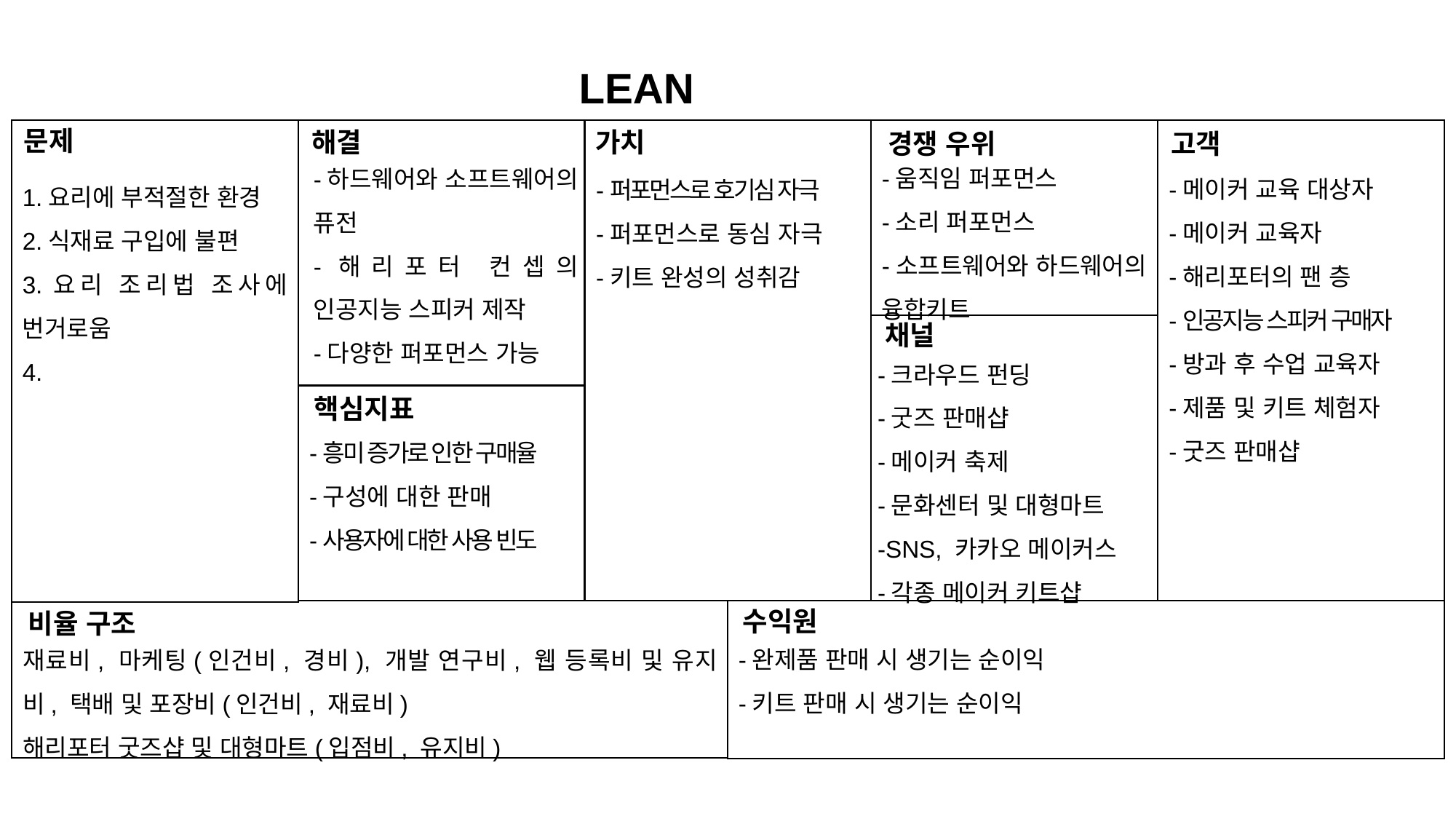

LEAN CANVAS
문제
해결
가치

경쟁 우위
고객
채널

핵심지표
수익원

비율 구조
-하드웨어와 소프트웨어의 퓨전
-해리포터 컨셉의 인공지능 스피커 제작
-다양한 퍼포먼스 가능

-메이커 교육 대상자
-메이커 교육자
-해리포터의 팬 층
-인공지능 스피커 구매자
-방과 후 수업 교육자
-제품 및 키트 체험자
-굿즈 판매샵
-퍼포먼스로 호기심 자극
-퍼포먼스로 동심 자극
-키트 완성의 성취감
1.요리에 부적절한 환경
2.식재료 구입에 불편
3.요리 조리법 조사에 번거로움
4.

-크라우드 펀딩
-굿즈 판매샵
-메이커 축제
-문화센터 및 대형마트
-SNS, 카카오 메이커스
-각종 메이커 키트샵
-흥미 증가로 인한 구매율
-구성에 대한 판매
-사용자에 대한 사용 빈도
-완제품 판매 시 생기는 순이익
-키트 판매 시 생기는 순이익
재료비, 마케팅(인건비, 경비), 개발 연구비, 웹 등록비 및 유지비, 택배 및 포장비(인건비, 재료비)
해리포터 굿즈샵 및 대형마트(입점비, 유지비)
-움직임 퍼포먼스
-소리 퍼포먼스
-소프트웨어와 하드웨어의 융합키트